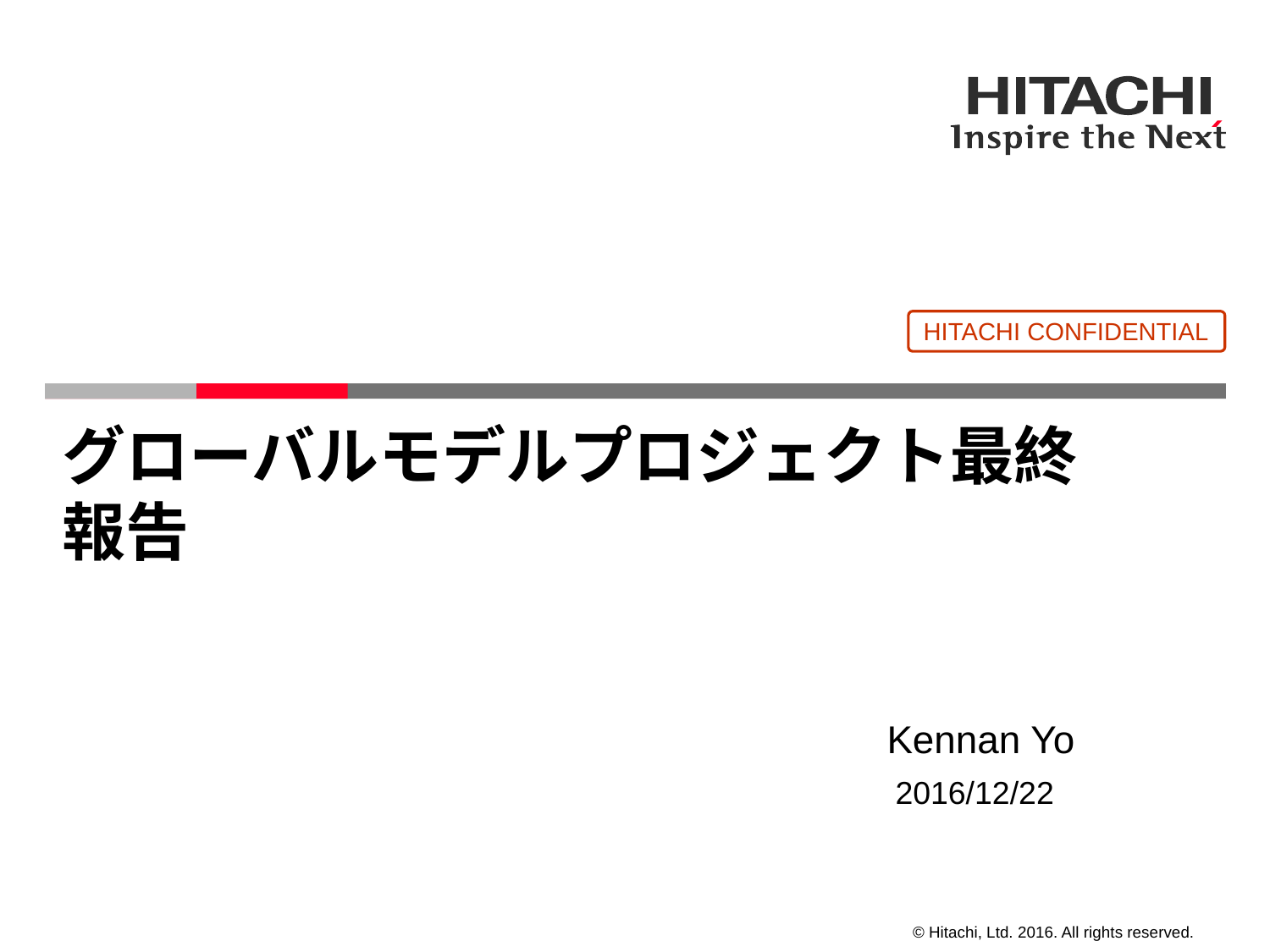

HITACHI CONFIDENTIAL

# グローバルモデルプロジェクト最終報告
Kennan Yo
2016/12/22